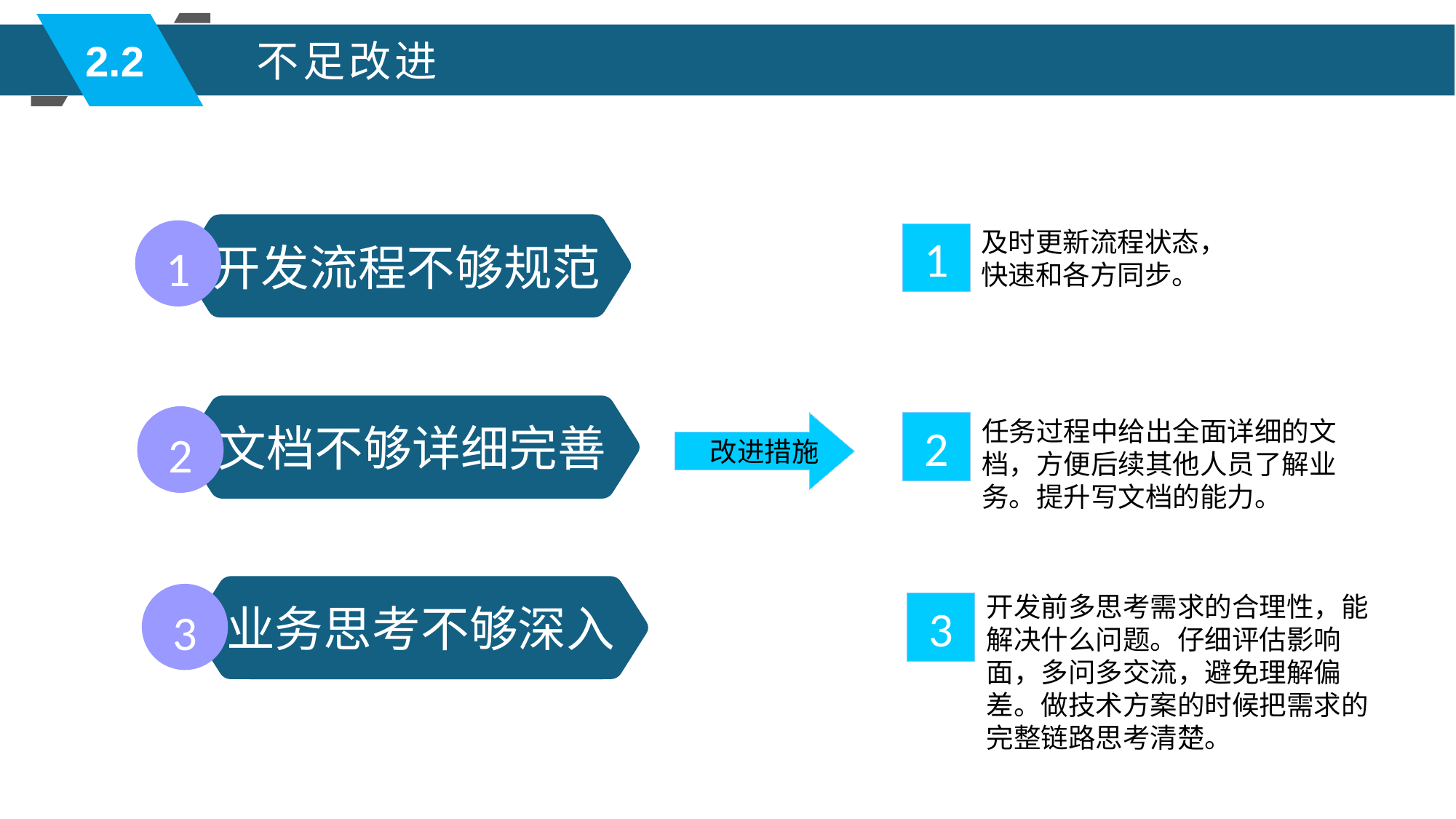

2.2
不足改进

开发流程不够规范
及时更新流程状态，
快速和各方同步。
1
1
文档不够详细完善
2
2
2
任务过程中给出全面详细的文档，方便后续其他人员了解业务。提升写文档的能力。
改进措施
2
业务思考不够深入
3
开发前多思考需求的合理性，能解决什么问题。仔细评估影响面，多问多交流，避免理解偏差。做技术方案的时候把需求的完整链路思考清楚。

3